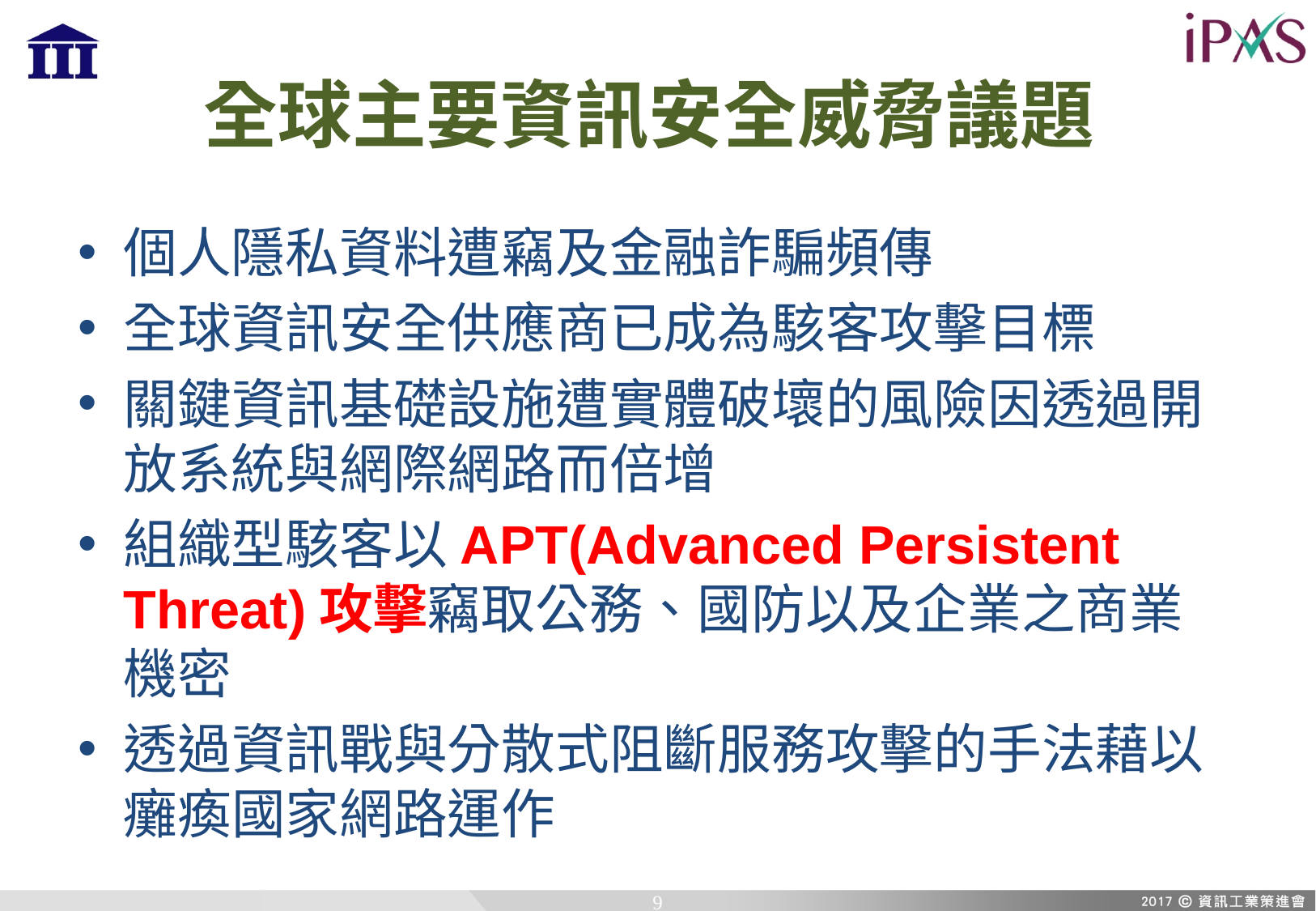

# 全球主要資訊安全威脅議題
個人隱私資料遭竊及金融詐騙頻傳
全球資訊安全供應商已成為駭客攻擊目標
關鍵資訊基礎設施遭實體破壞的風險因透過開放系統與網際網路而倍增
組織型駭客以APT(Advanced Persistent Threat)攻擊竊取公務、國防以及企業之商業機密
透過資訊戰與分散式阻斷服務攻擊的手法藉以癱瘓國家網路運作
9